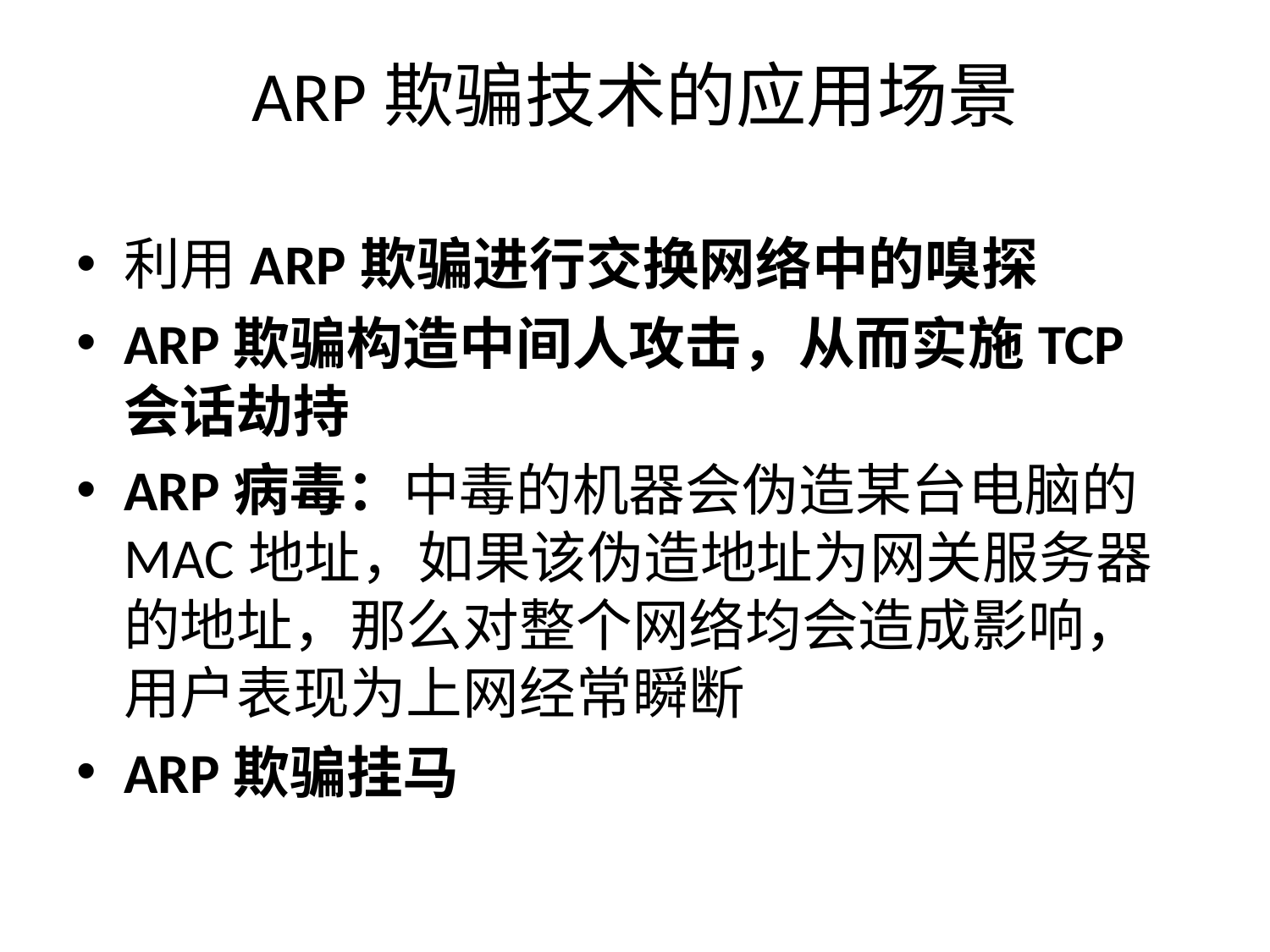

# ARP欺骗技术的应用场景
利用ARP欺骗进行交换网络中的嗅探
ARP欺骗构造中间人攻击，从而实施TCP会话劫持
ARP病毒：中毒的机器会伪造某台电脑的MAC地址，如果该伪造地址为网关服务器的地址，那么对整个网络均会造成影响，用户表现为上网经常瞬断
ARP欺骗挂马